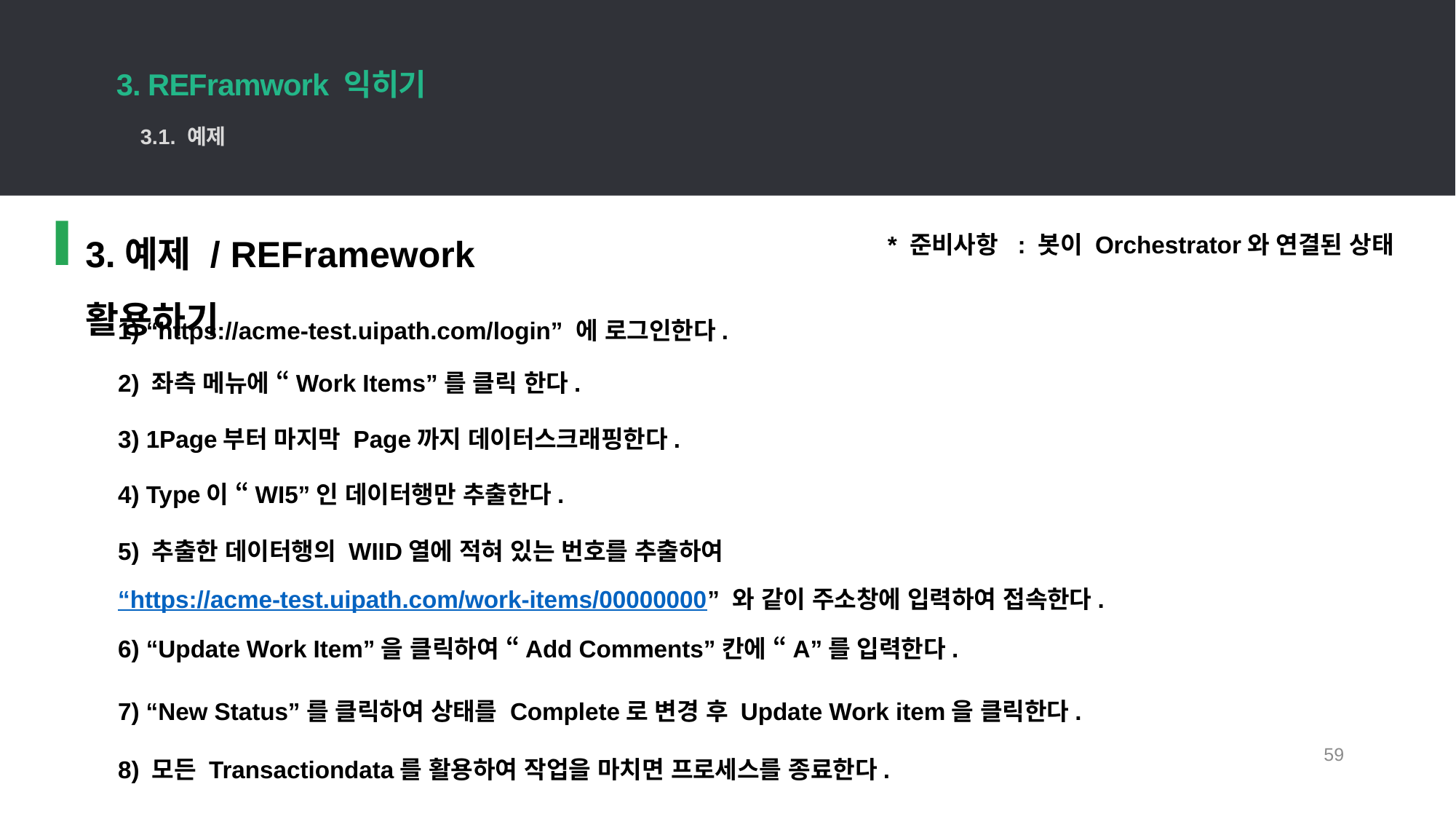

3. REFramwork 익히기
59
3.1. 예제
3.예제 / REFramework활용하기
* 준비사항  : 봇이 Orchestrator와 연결된 상태

1) “https://acme-test.uipath.com/login” 에 로그인한다.
2) 좌측 메뉴에 “Work Items”를 클릭 한다.
3) 1Page부터 마지막 Page까지 데이터스크래핑한다.
4) Type이 “WI5”인 데이터행만 추출한다.
5) 추출한 데이터행의 WIID열에 적혀 있는 번호를 추출하여
“https://acme-test.uipath.com/work-items/00000000” 와 같이 주소창에 입력하여 접속한다.
6) “Update Work Item”을 클릭하여 “Add Comments”칸에 “A”를 입력한다.
7) “New Status”를 클릭하여 상태를 Complete로 변경 후 Update Work item을 클릭한다.
59
8) 모든 Transactiondata를 활용하여 작업을 마치면 프로세스를 종료한다.